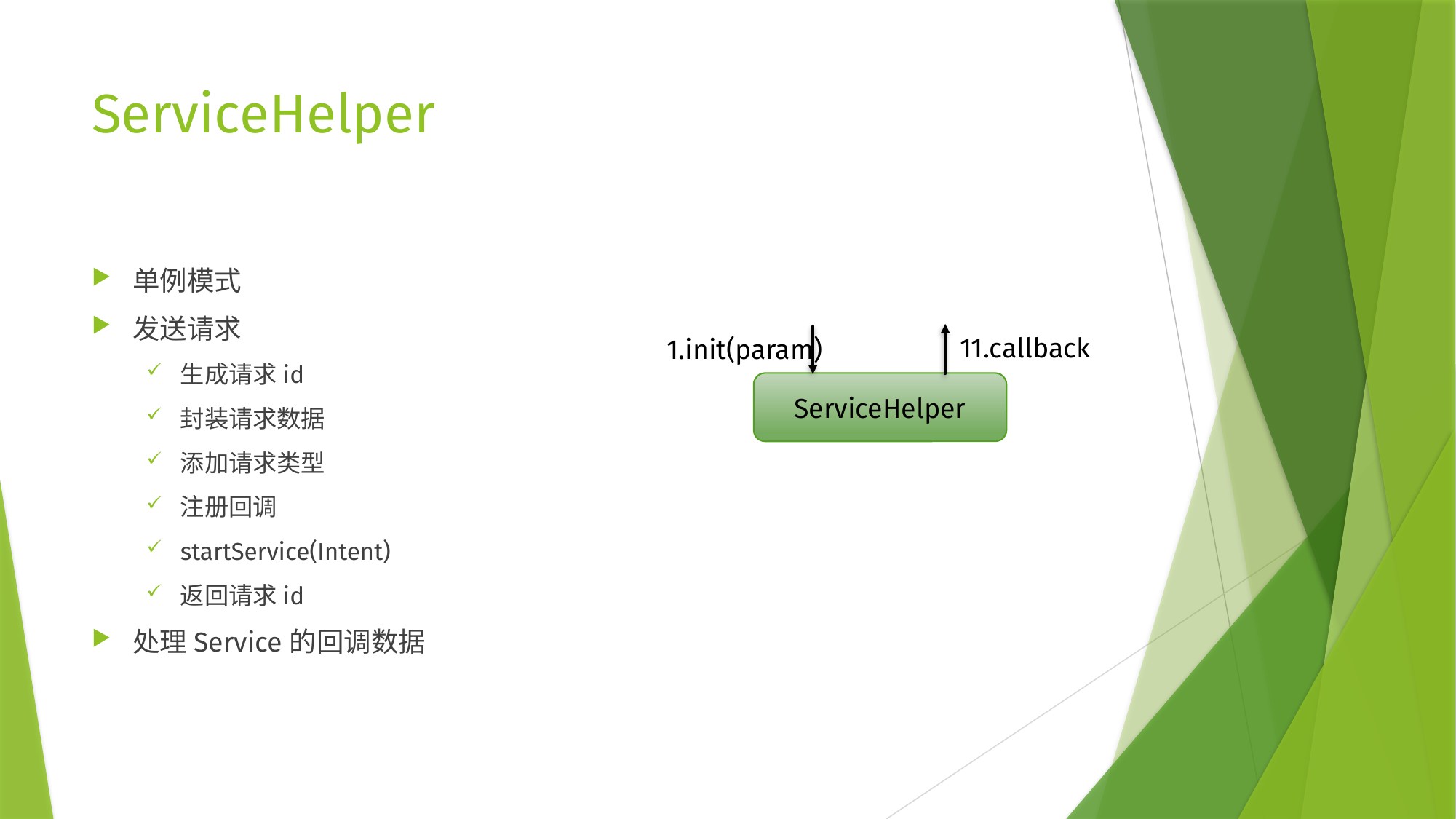

# ServiceHelper
单例模式
发送请求
生成请求id
封装请求数据
添加请求类型
注册回调
startService(Intent)
返回请求id
处理Service的回调数据
11.callback
1.init(param)
ServiceHelper